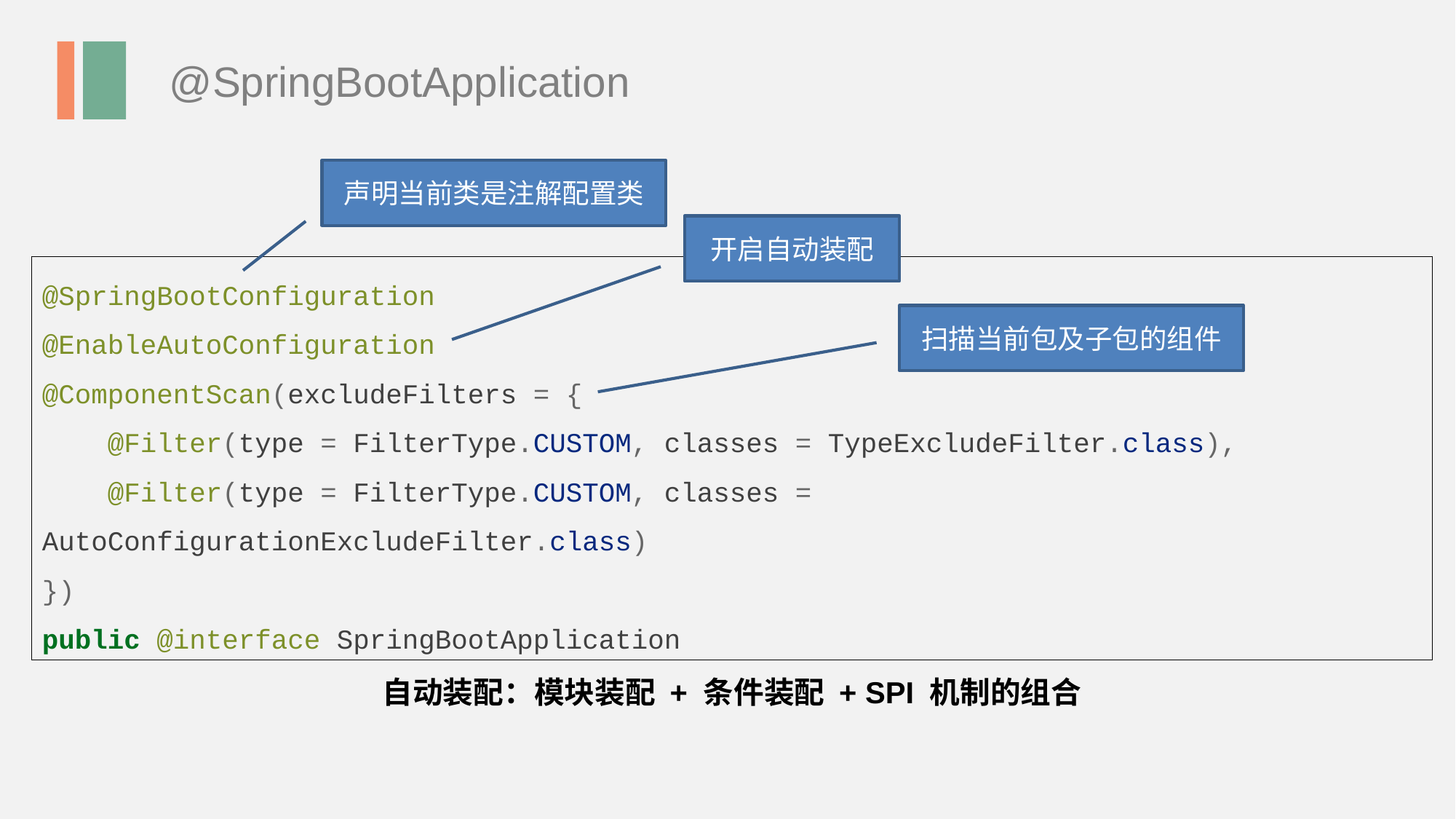

@SpringBootApplication
声明当前类是注解配置类
开启自动装配
@SpringBootConfiguration
@EnableAutoConfiguration
@ComponentScan(excludeFilters = {
    @Filter(type = FilterType.CUSTOM, classes = TypeExcludeFilter.class),
    @Filter(type = FilterType.CUSTOM, classes = AutoConfigurationExcludeFilter.class)
})
public @interface SpringBootApplication
扫描当前包及子包的组件
自动装配：模块装配 + 条件装配 + SPI 机制的组合